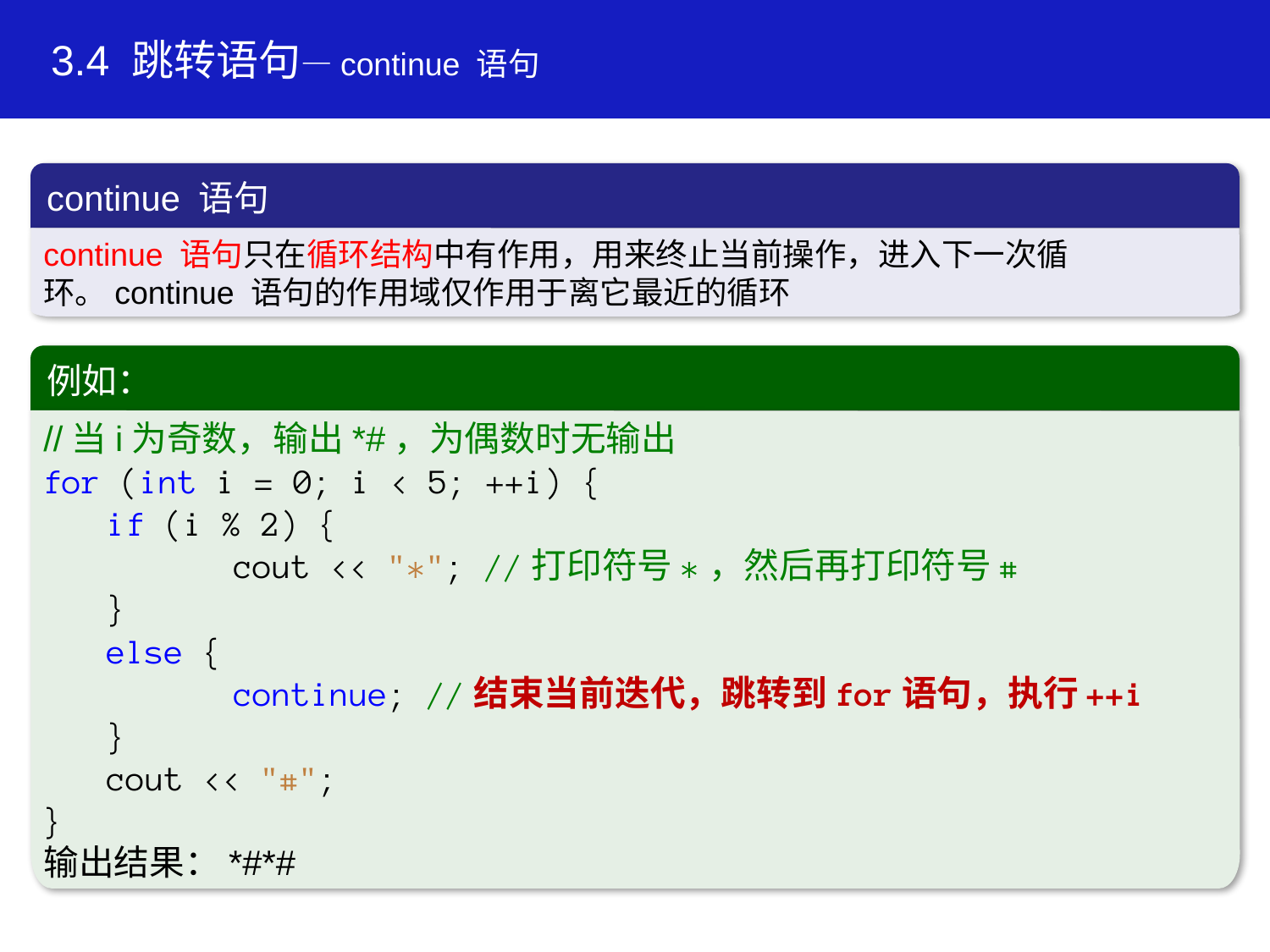

# 3.4 跳转语句—continue 语句
continue 语句
continue 语句只在循环结构中有作用，用来终止当前操作，进入下一次循环。continue 语句的作用域仅作用于离它最近的循环
例如：
//当i为奇数，输出*#，为偶数时无输出
for (int i = 0; i < 5; ++i) {
if (i % 2) {
	cout << "*"; //打印符号*，然后再打印符号#
}
else {
	continue; //结束当前迭代，跳转到for语句，执行++i
}
cout << "#";
}
输出结果：*#*#
49